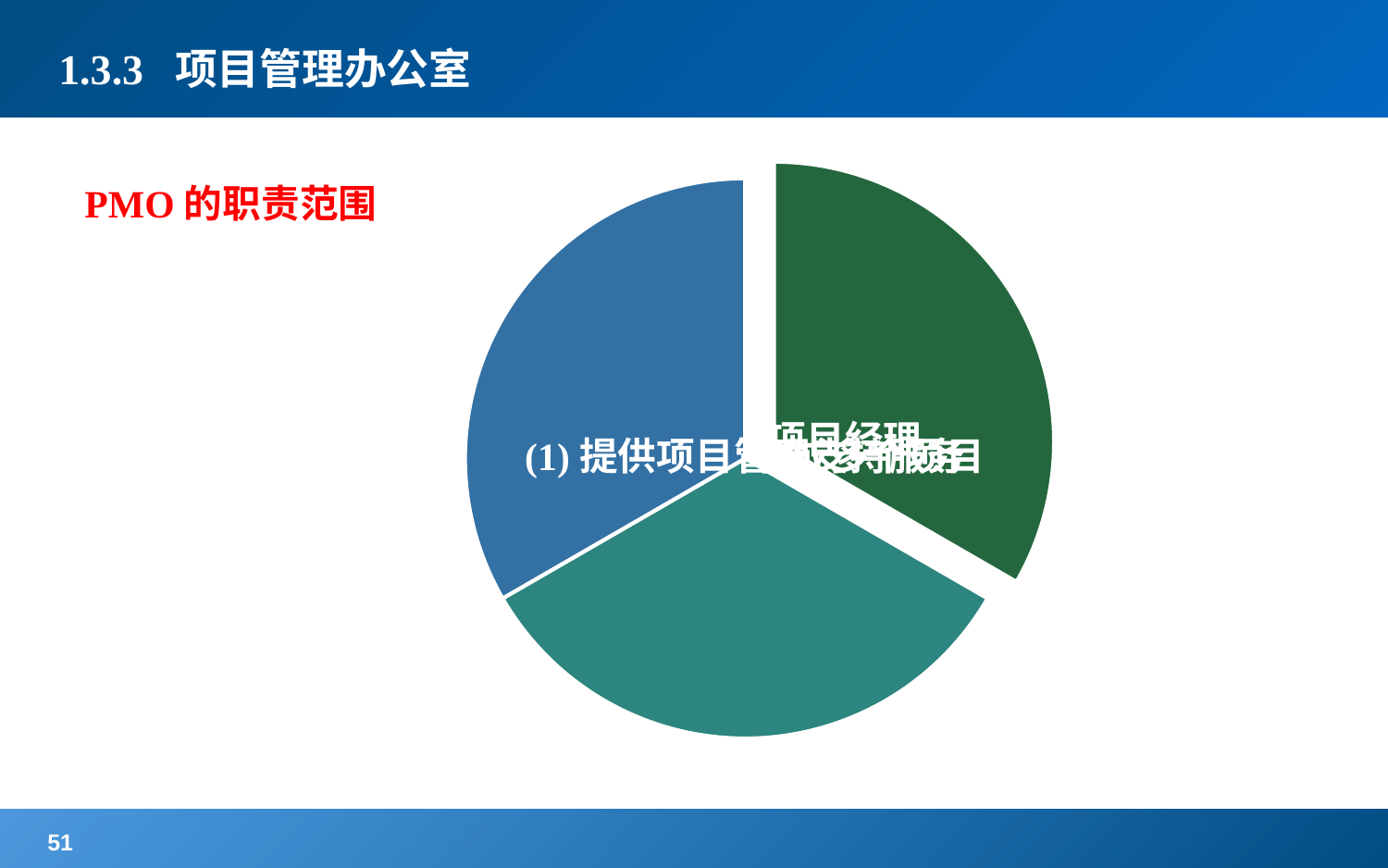

# 1.3.3  项目管理办公室
(3) 支持项目经理
(2)直接管理一个或多个项目
(1)提供项目管理支持服务
PMO的职责范围